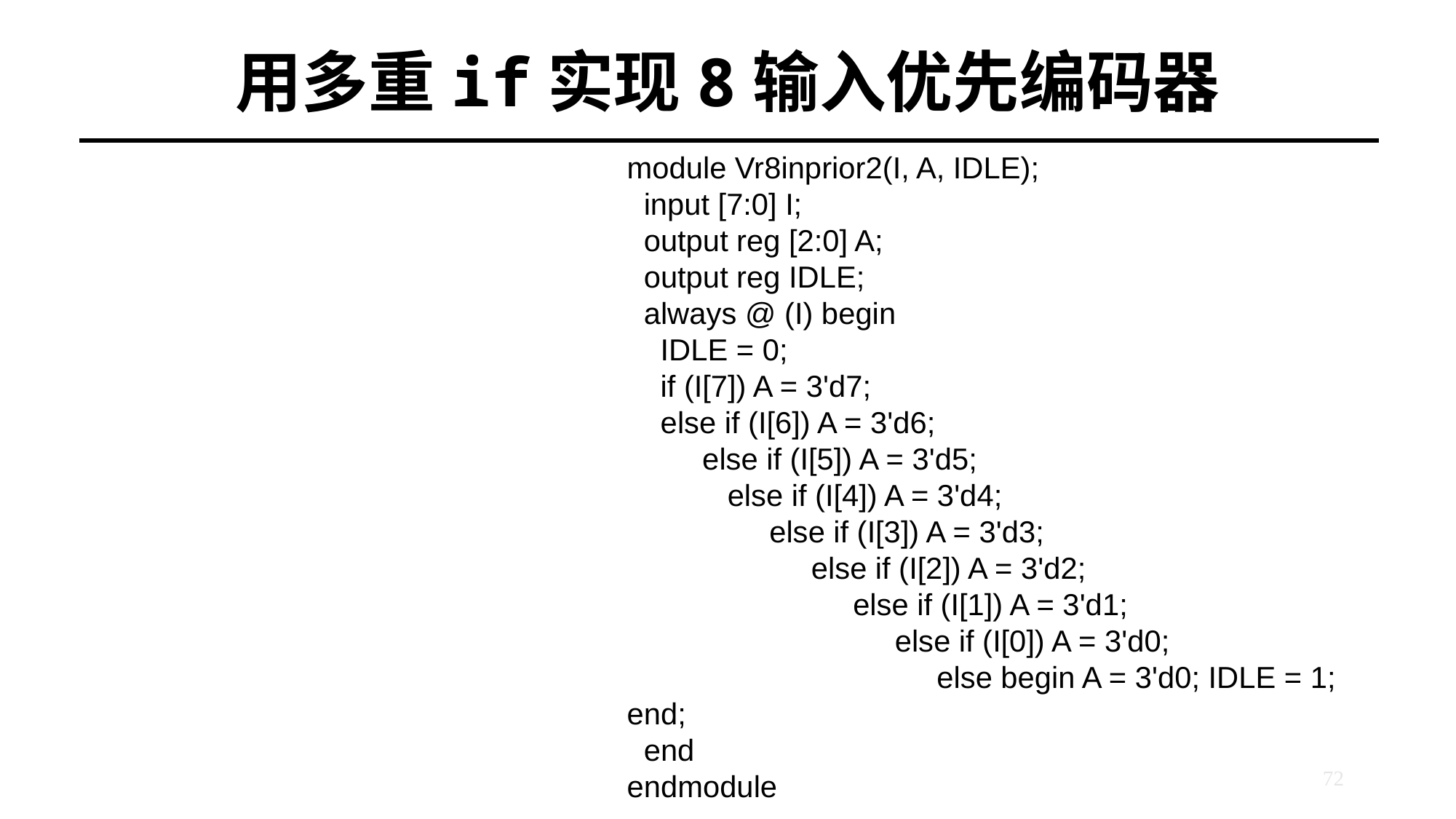

# 用多重if实现8输入优先编码器
module Vr8inprior2(I, A, IDLE);
  input [7:0] I;
  output reg [2:0] A;
  output reg IDLE;
  always @ (I) begin
    IDLE = 0;
    if (I[7]) A = 3'd7;
    else if (I[6]) A = 3'd6;
         else if (I[5]) A = 3'd5;
            else if (I[4]) A = 3'd4;
                 else if (I[3]) A = 3'd3;
                      else if (I[2]) A = 3'd2;
                           else if (I[1]) A = 3'd1;
                                else if (I[0]) A = 3'd0;
                                     else begin A = 3'd0; IDLE = 1; end;
  end
endmodule

72